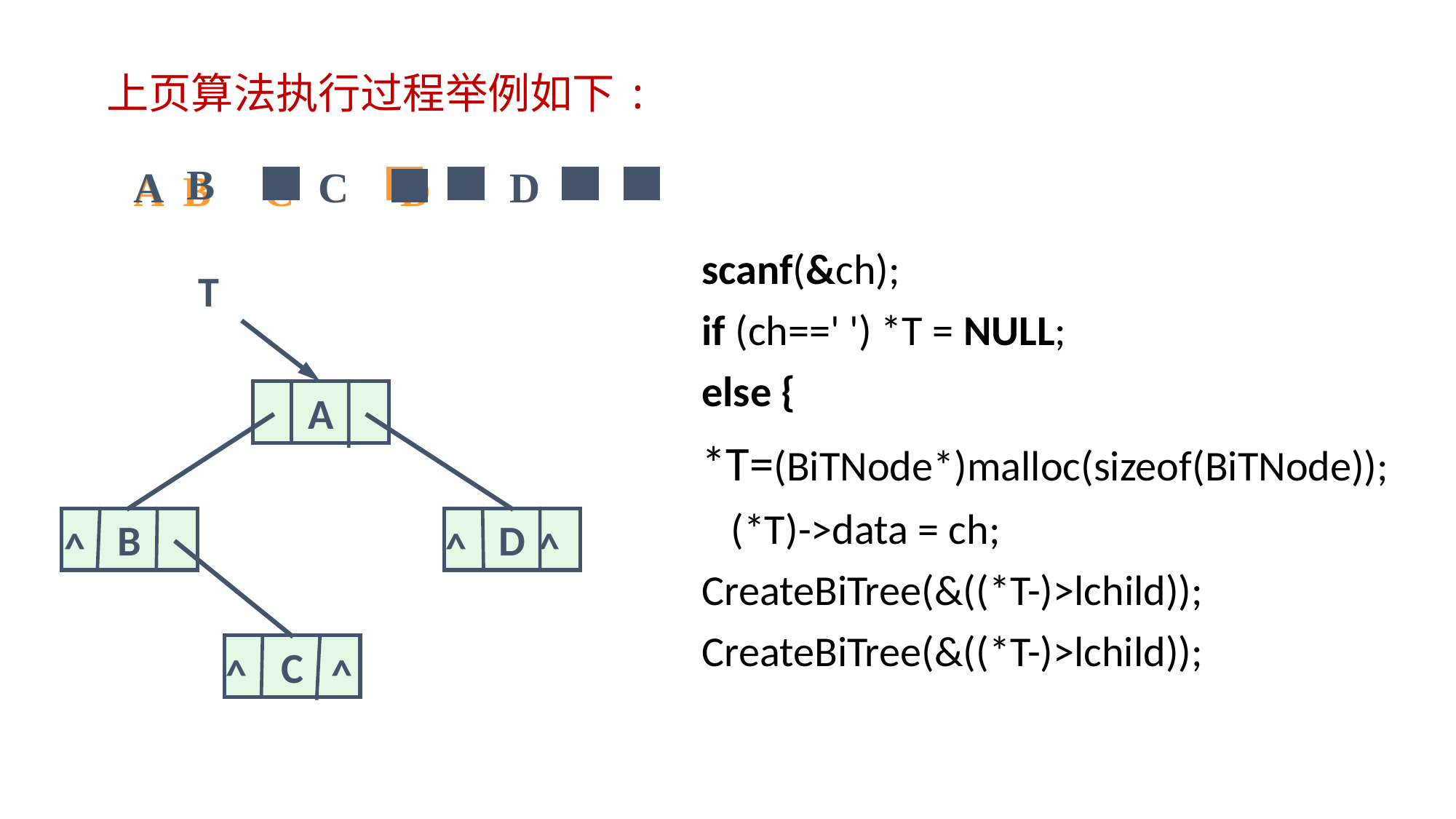

上页算法执行过程举例如下:
A  B     C          D
B
A
C
D

scanf(&ch);
if (ch==' ') *T = NULL;
else {
*T=(BiTNode*)malloc(sizeof(BiTNode));
   (*T)->data = ch;
CreateBiTree(&((*T-)>lchild));
CreateBiTree(&((*T-)>lchild));
T

A

B
D

^
^
^

C

^
^